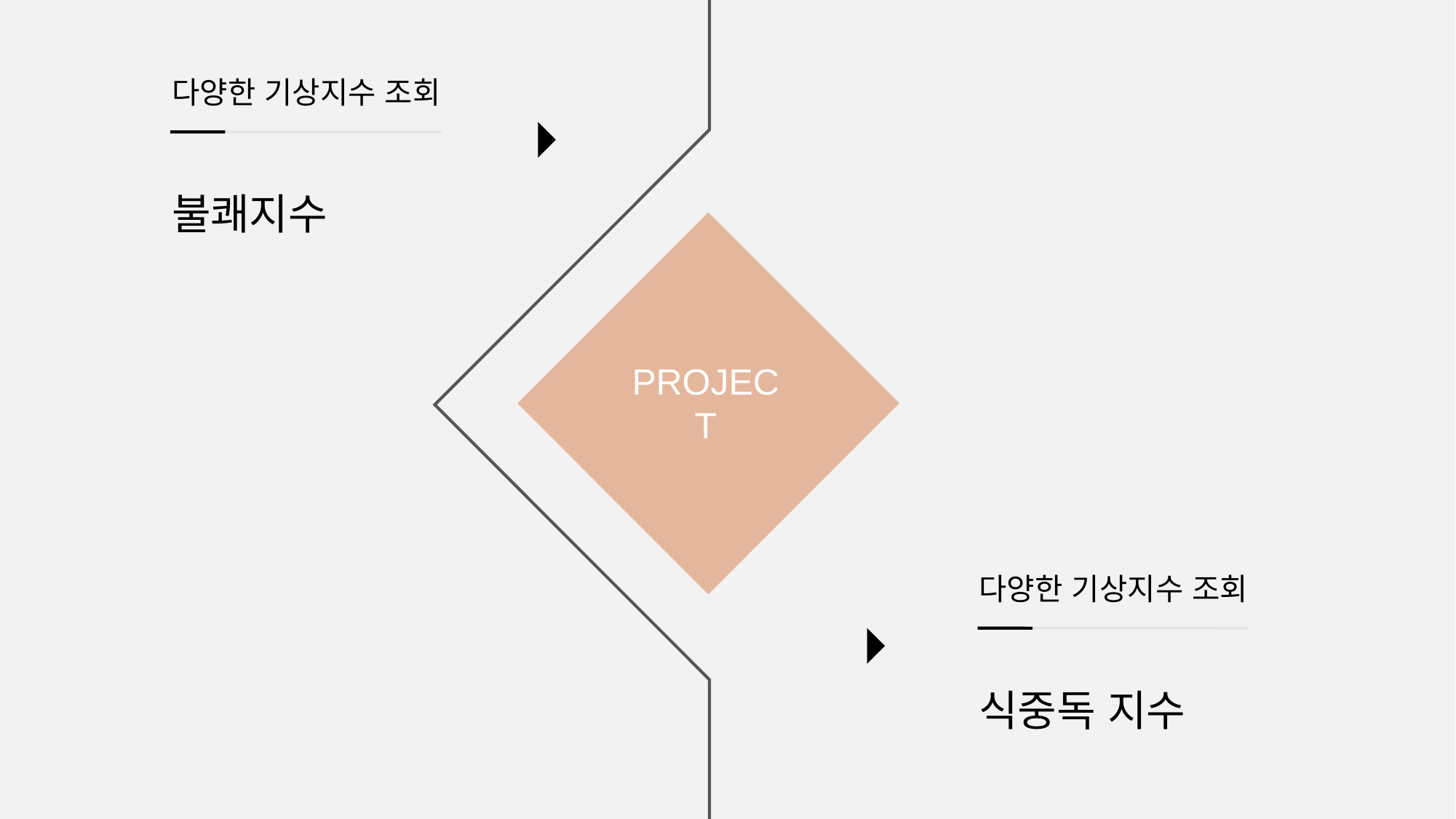

다양한 기상지수 조회

불쾌지수

START
PROJECT
다양한 기상지수 조회

식중독 지수